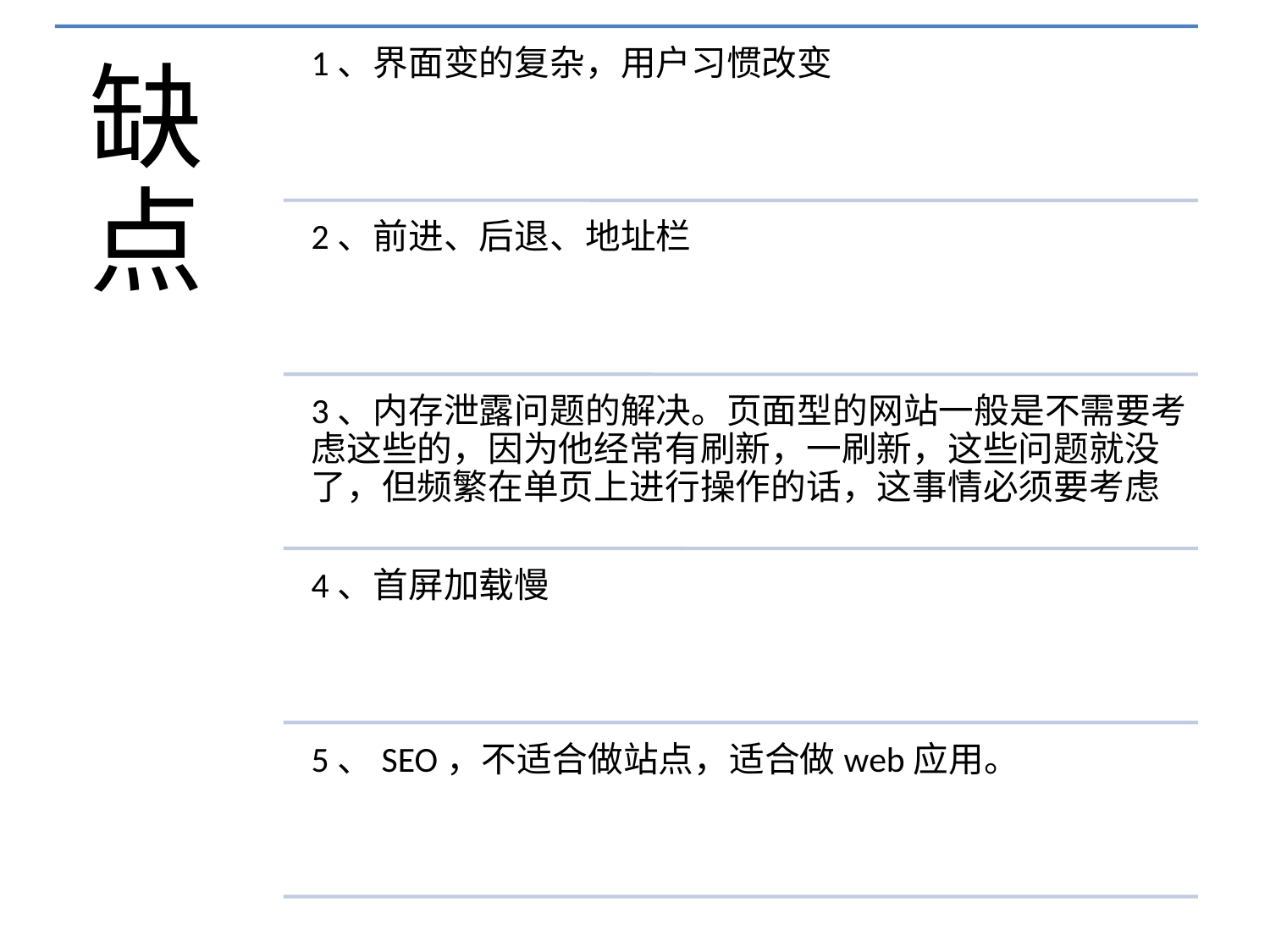

缺点
1、界面变的复杂，用户习惯改变
2、前进、后退、地址栏
3、内存泄露问题的解决。页面型的网站一般是不需要考虑这些的，因为他经常有刷新，一刷新，这些问题就没了，但频繁在单页上进行操作的话，这事情必须要考虑
4、首屏加载慢
5、SEO，不适合做站点，适合做web应用。